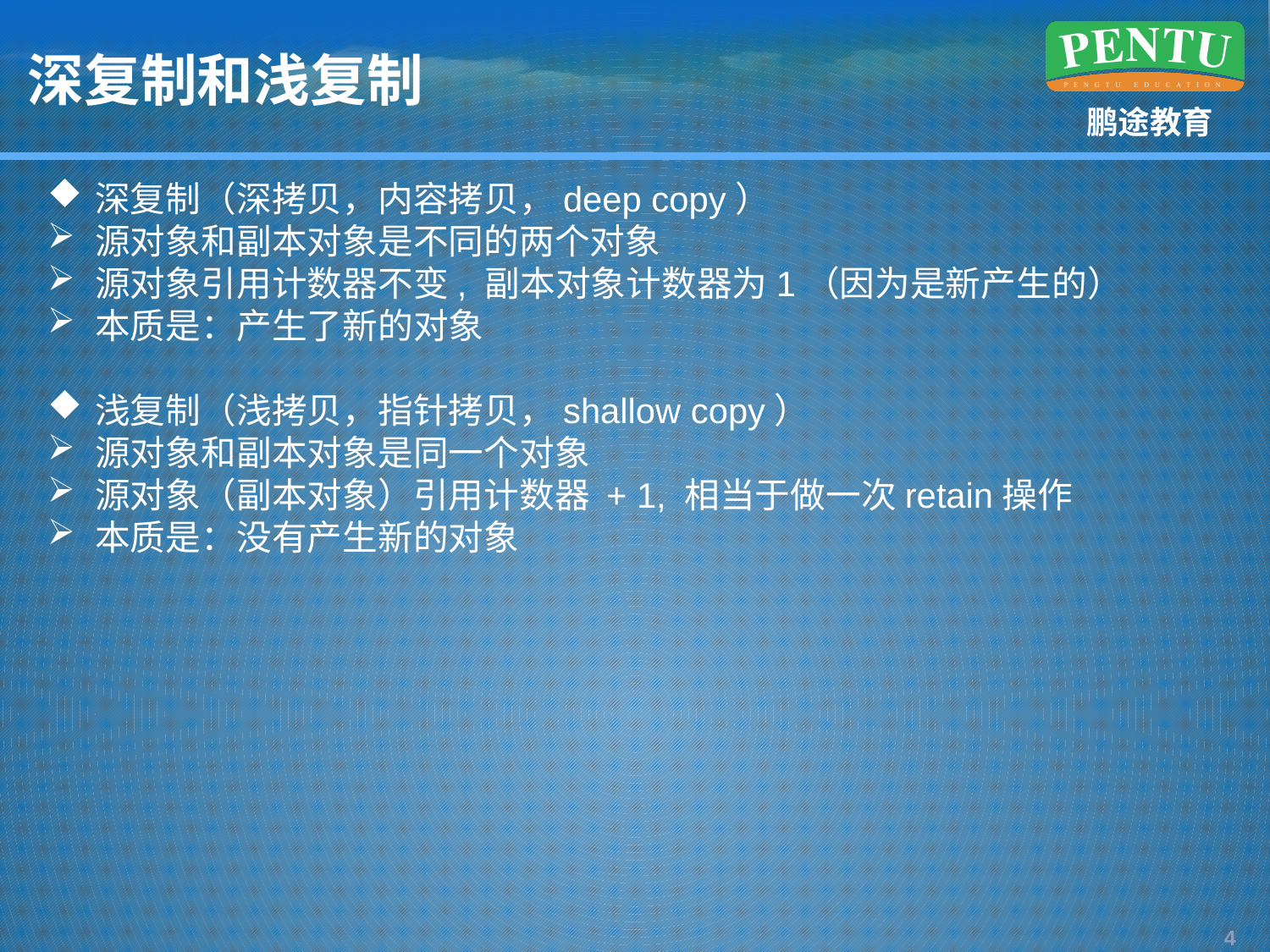

# 深复制和浅复制
深复制（深拷贝，内容拷贝，deep copy）
源对象和副本对象是不同的两个对象
源对象引用计数器不变, 副本对象计数器为1（因为是新产生的）
本质是：产生了新的对象

浅复制（浅拷贝，指针拷贝，shallow copy）
源对象和副本对象是同一个对象
源对象（副本对象）引用计数器 + 1, 相当于做一次retain操作
本质是：没有产生新的对象
4